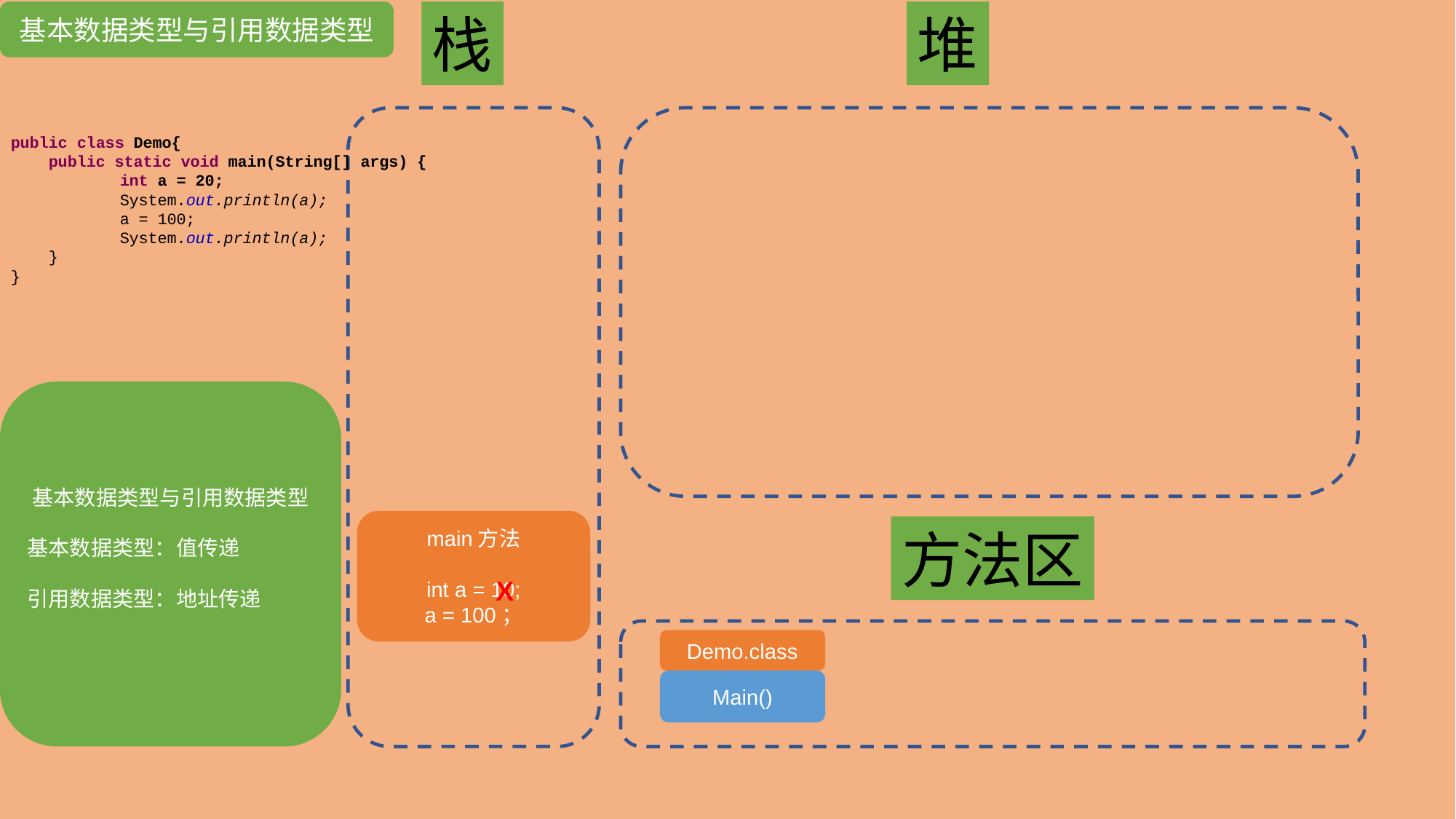

基本数据类型与引用数据类型
栈
堆

public class Demo{
    public static void main(String[] args) {
    	int a = 20;
	System.out.println(a);
	a = 100;
	System.out.println(a);
    }
}

基本数据类型与引用数据类型

基本数据类型：值传递

引用数据类型：地址传递

main方法

int a = 10;
a = 100；
方法区
X

Demo.class
Main()